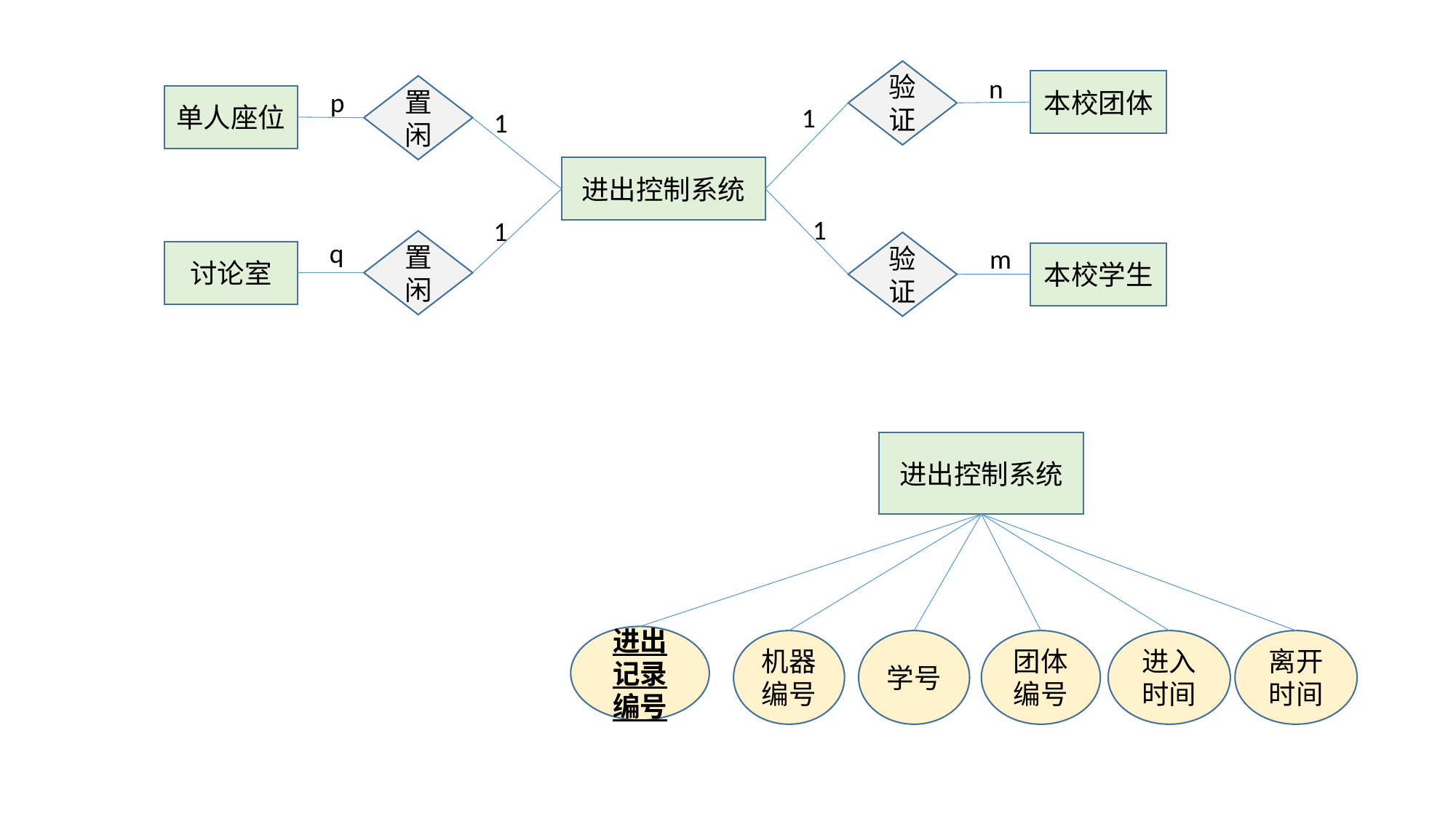

验证
n
本校团体
置闲
p
单人座位
1
1
进出控制系统
1
1
q
置闲
验证
m
讨论室
本校学生
进出控制系统
进出记录编号
机器编号
学号
团体编号
进入时间
离开时间